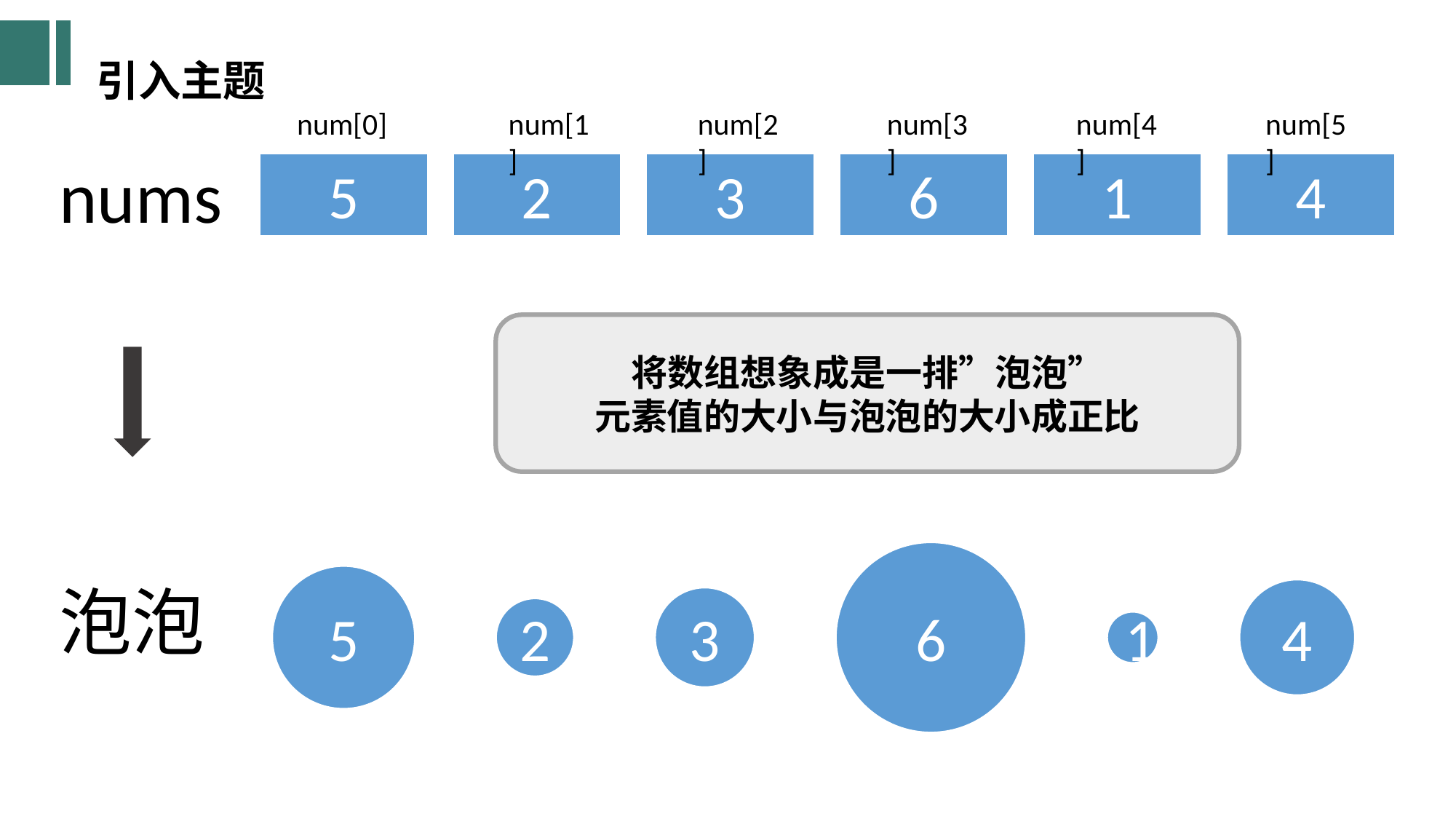

引入主题

num[0]
num[1]
num[2]
num[3]
num[4]
num[5]
nums
4
5
2
3
6
1
将数组想象成是一排”泡泡”
元素值的大小与泡泡的大小成正比

6
5
泡泡
4
3
2
1